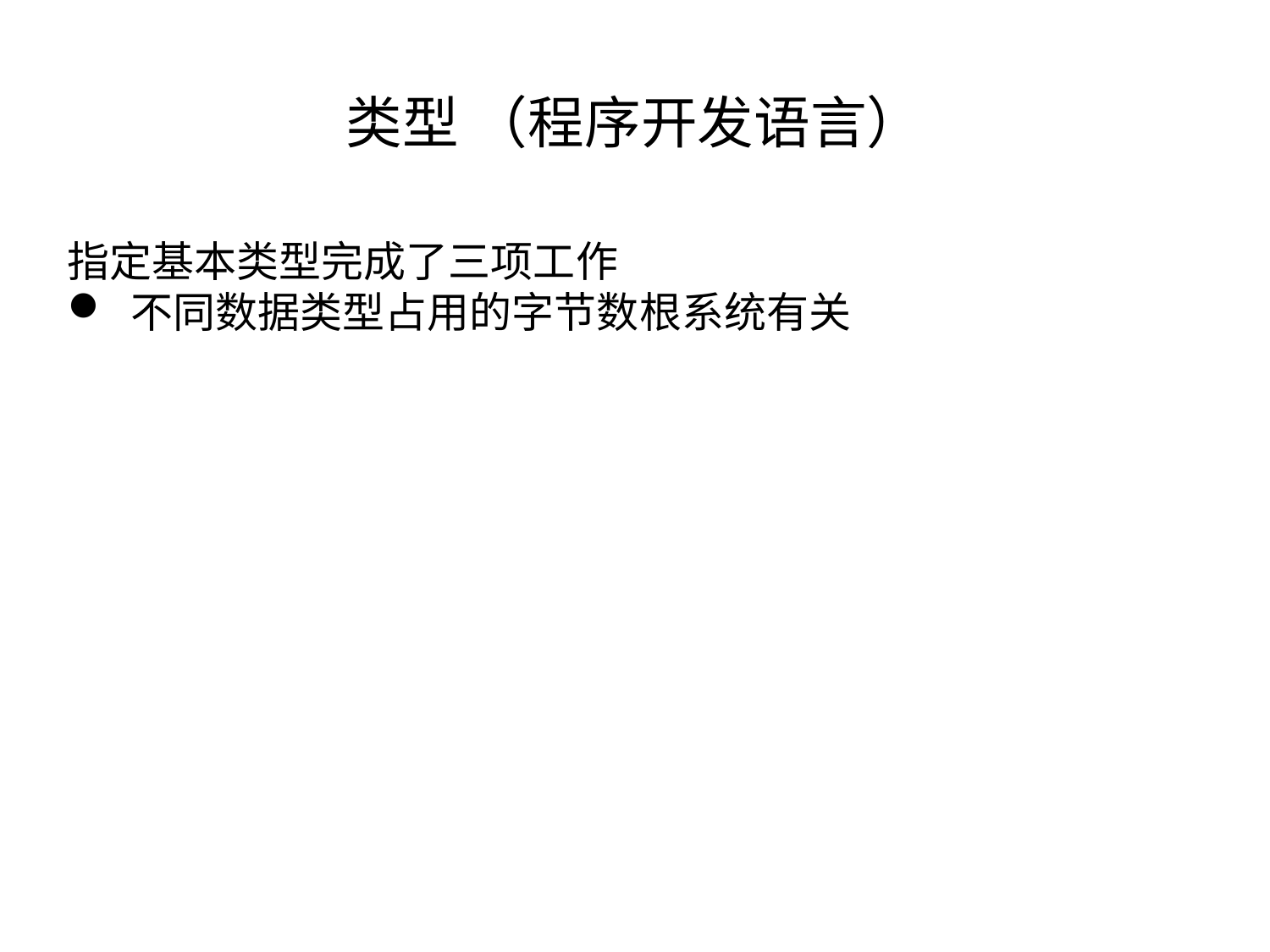

类型 （程序开发语言）
指定基本类型完成了三项工作
不同数据类型占用的字节数根系统有关